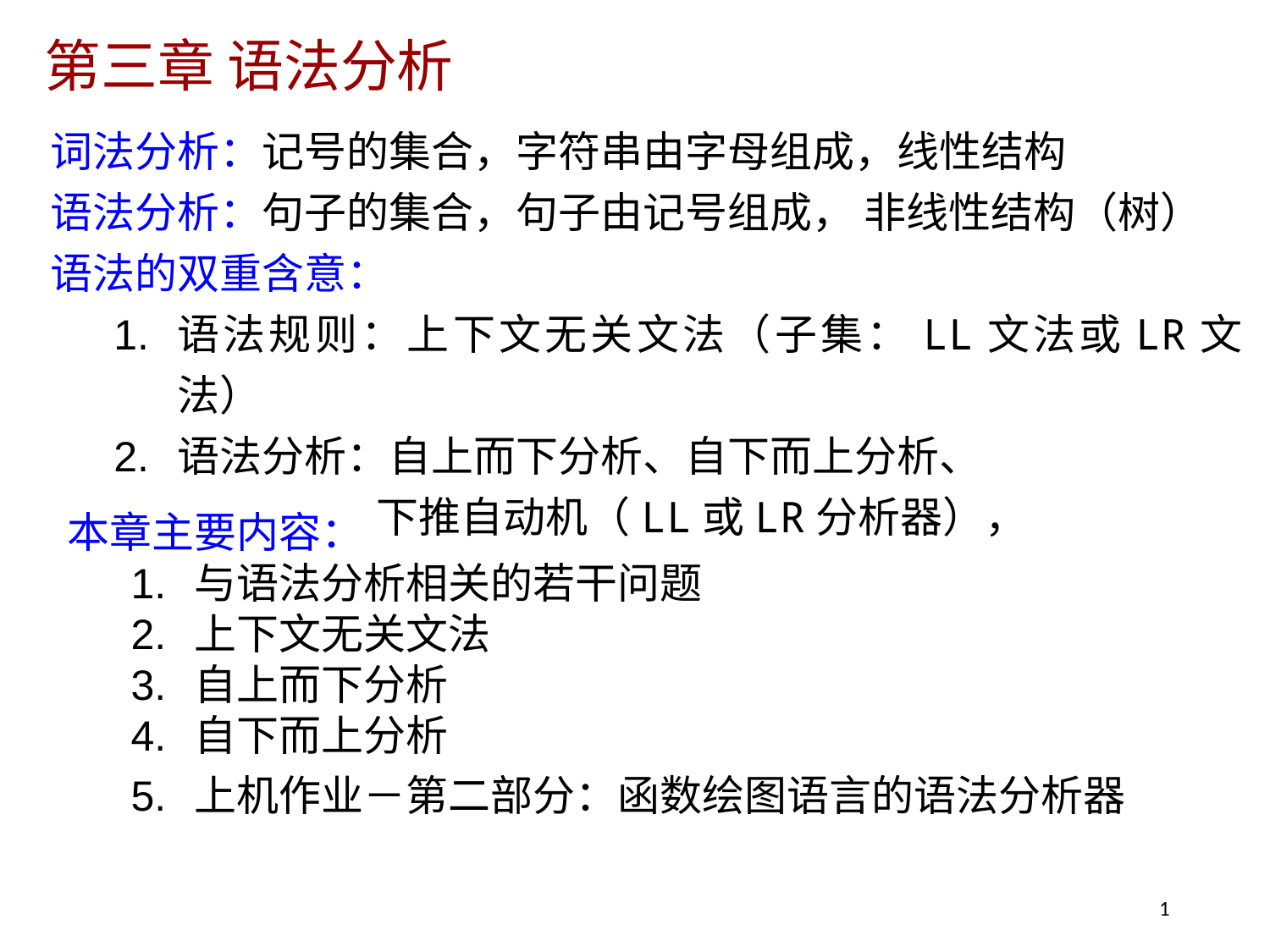

# 第三章 语法分析
词法分析：记号的集合，字符串由字母组成，线性结构
语法分析：句子的集合，句子由记号组成， 非线性结构（树）
语法的双重含意：
语法规则：上下文无关文法（子集：LL文法或LR文法）
语法分析：自上而下分析、自下而上分析、
                     下推自动机（LL或LR分析器），
本章主要内容：
与语法分析相关的若干问题
上下文无关文法
自上而下分析
自下而上分析
上机作业－第二部分：函数绘图语言的语法分析器
1